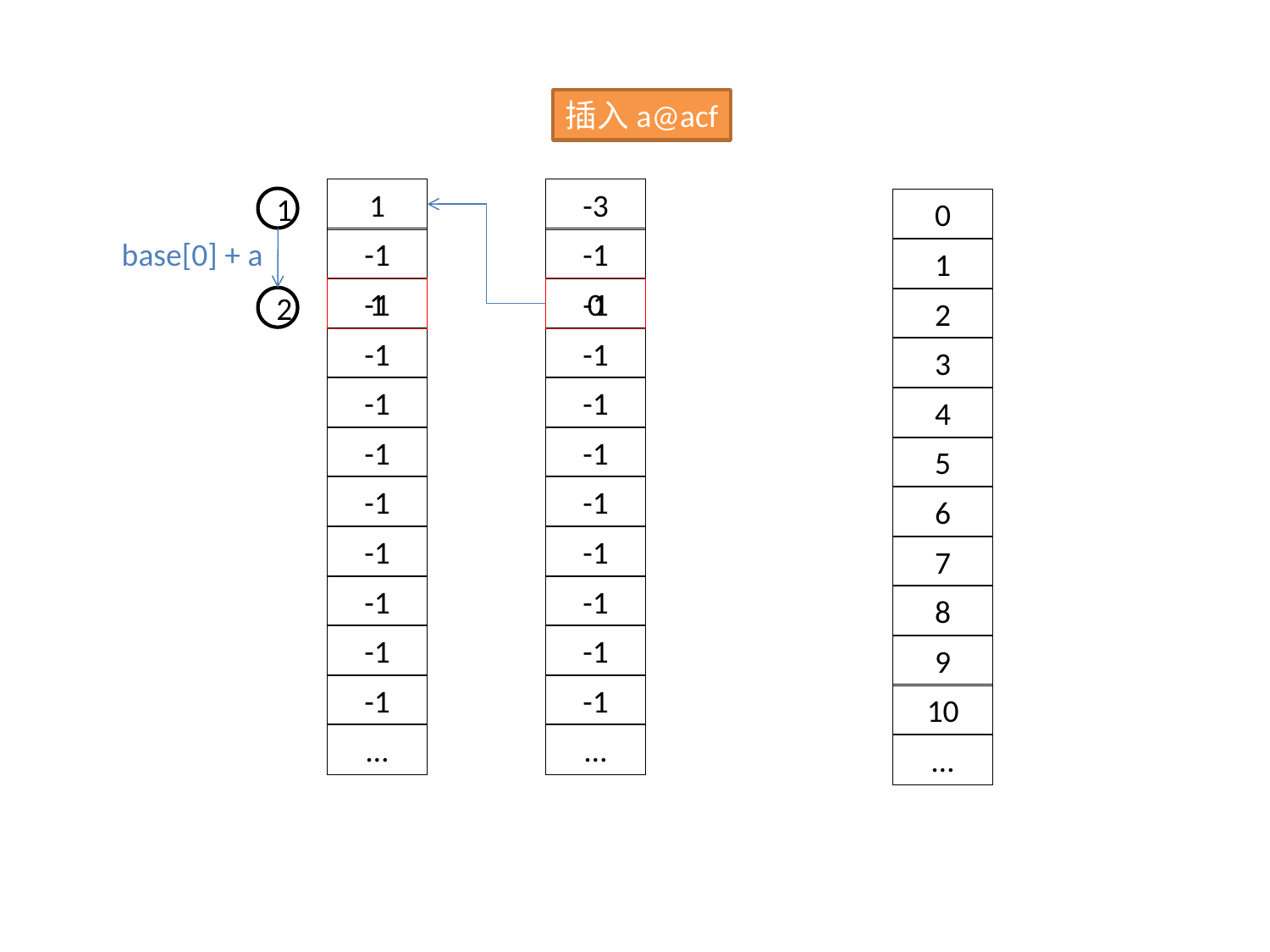

插入a@acf
1
-3
1
0
base[0] + a
-1
-1
1
-1
1
-1
0
2
2
-1
-1
3
-1
-1
4
-1
-1
5
-1
-1
6
-1
-1
7
-1
-1
8
-1
-1
9
-1
-1
10
…
…
…